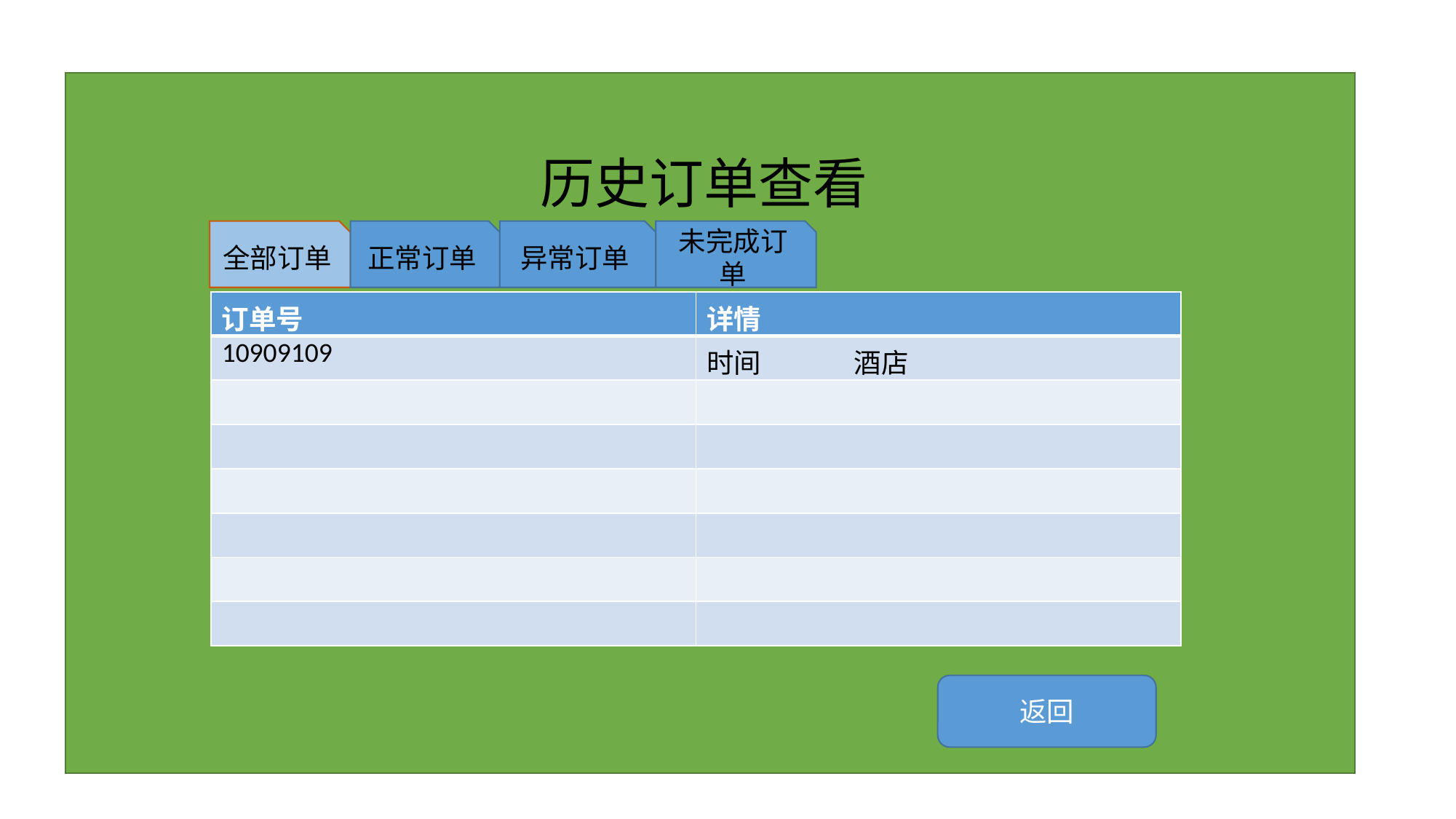

历史订单查看
全部订单
正常订单
异常订单
未完成订单
| 订单号 | 详情 |
| --- | --- |
| 10909109 | 时间 酒店 |
|  |  |
|  |  |
|  |  |
|  |  |
|  |  |
|  |  |
返回